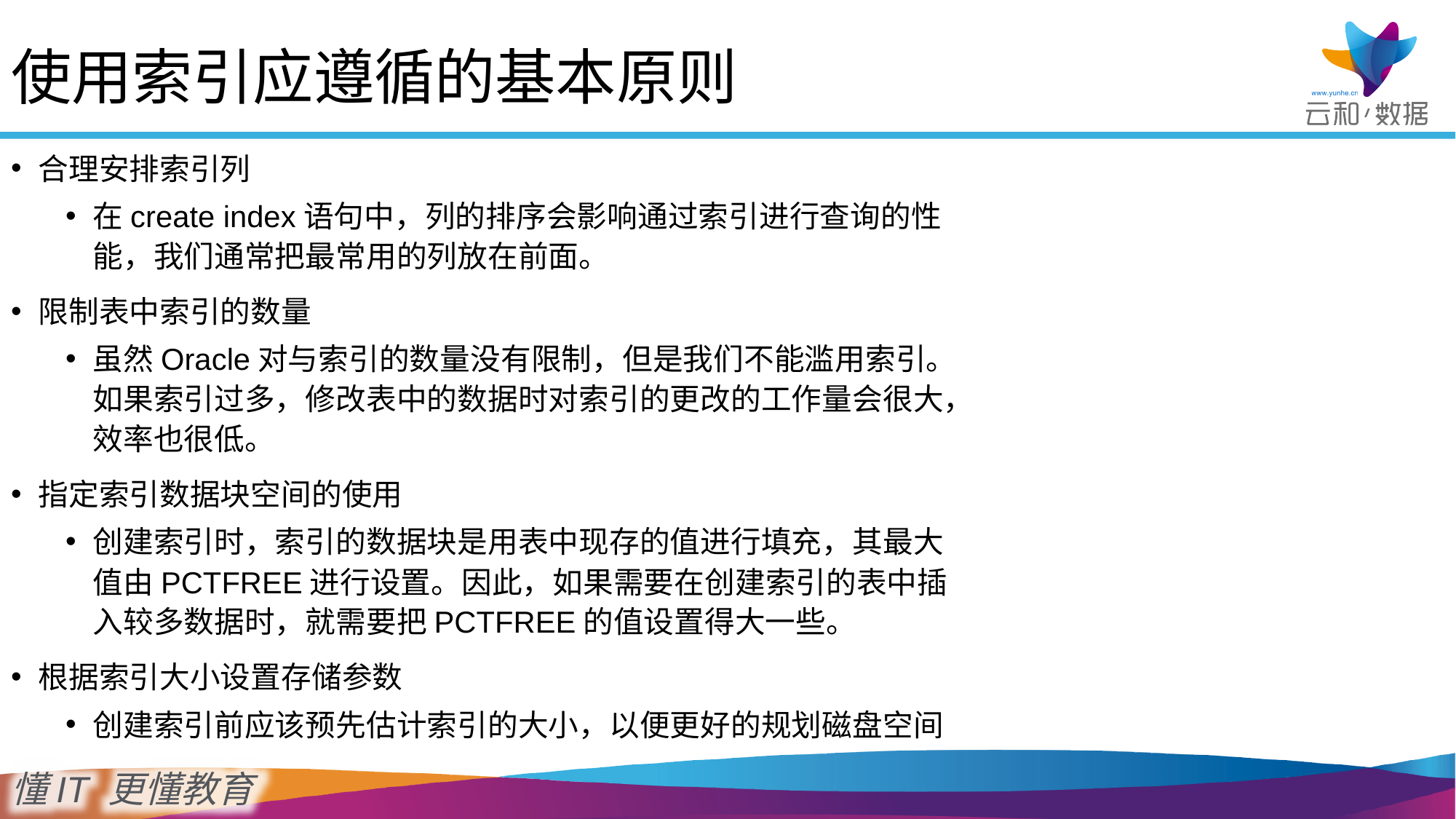

使用索引应遵循的基本原则
合理安排索引列
在create index语句中，列的排序会影响通过索引进行查询的性能，我们通常把最常用的列放在前面。
限制表中索引的数量
虽然Oracle对与索引的数量没有限制，但是我们不能滥用索引。如果索引过多，修改表中的数据时对索引的更改的工作量会很大，效率也很低。
指定索引数据块空间的使用
创建索引时，索引的数据块是用表中现存的值进行填充，其最大值由PCTFREE进行设置。因此，如果需要在创建索引的表中插入较多数据时，就需要把PCTFREE的值设置得大一些。
根据索引大小设置存储参数
创建索引前应该预先估计索引的大小，以便更好的规划磁盘空间